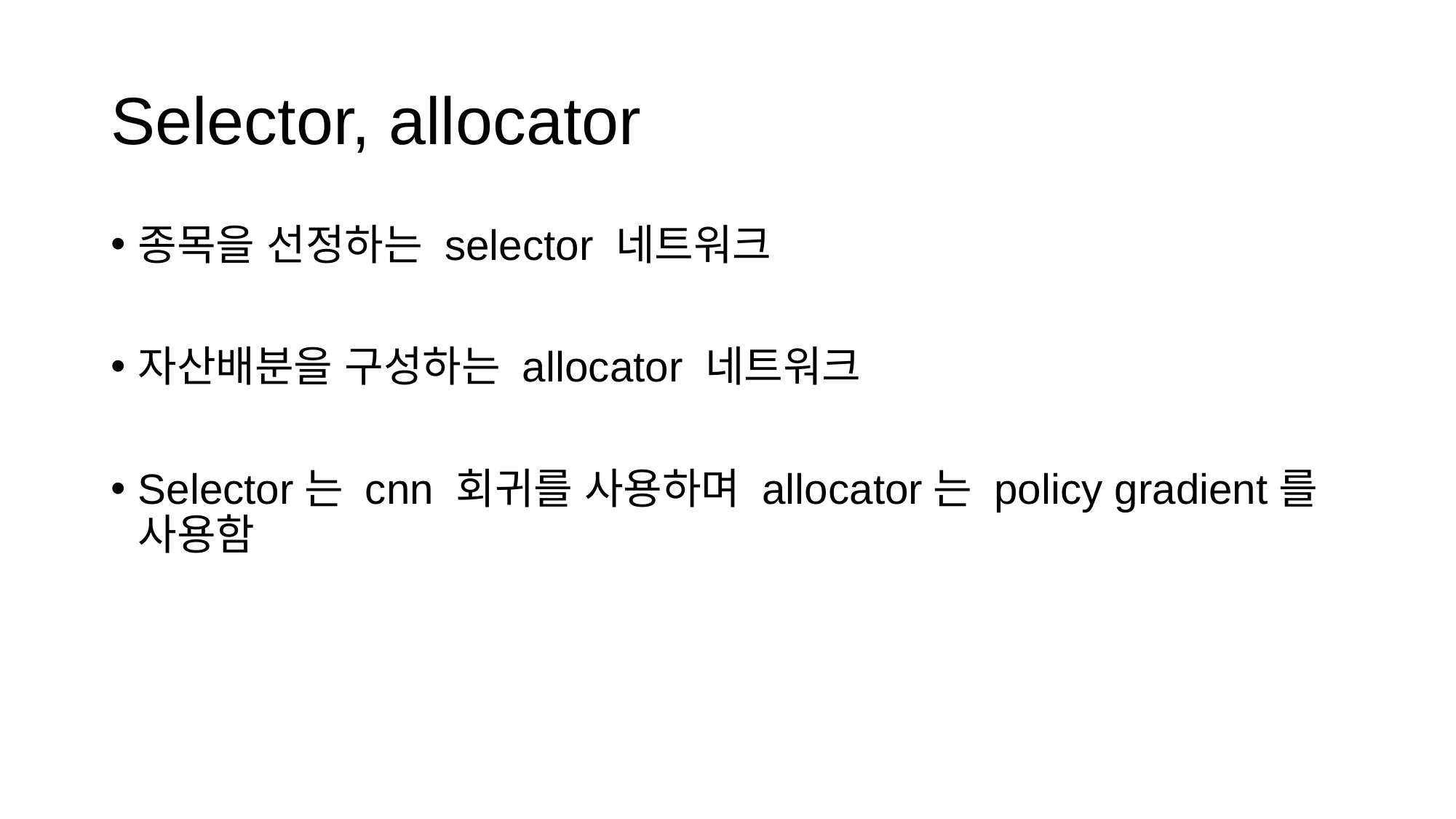

# Selector, allocator
종목을 선정하는 selector 네트워크

자산배분을 구성하는 allocator 네트워크

Selector는 cnn 회귀를 사용하며 allocator는 policy gradient를 사용함